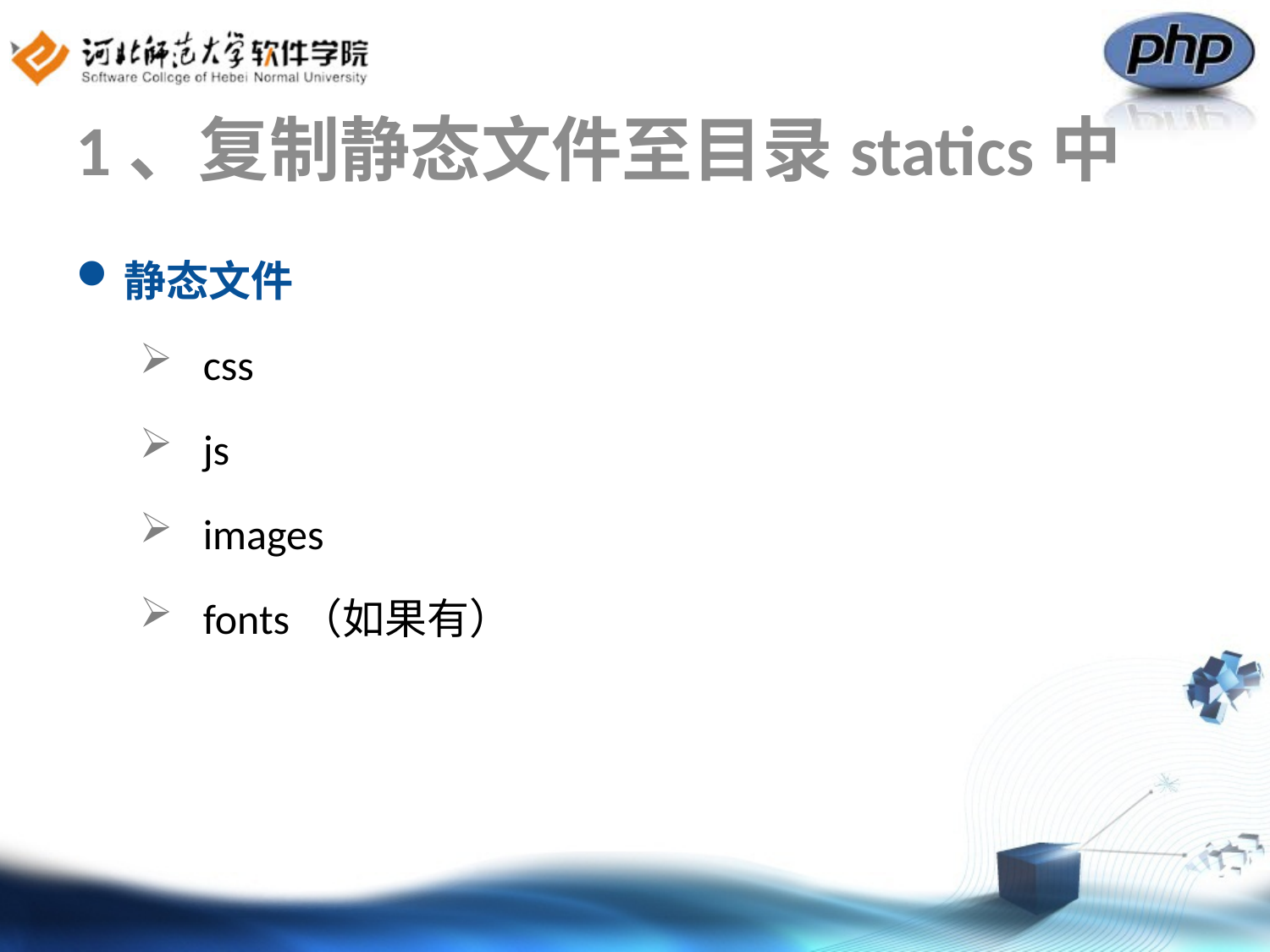

# 1、复制静态文件至目录statics中
静态文件
css
js
images
fonts（如果有）